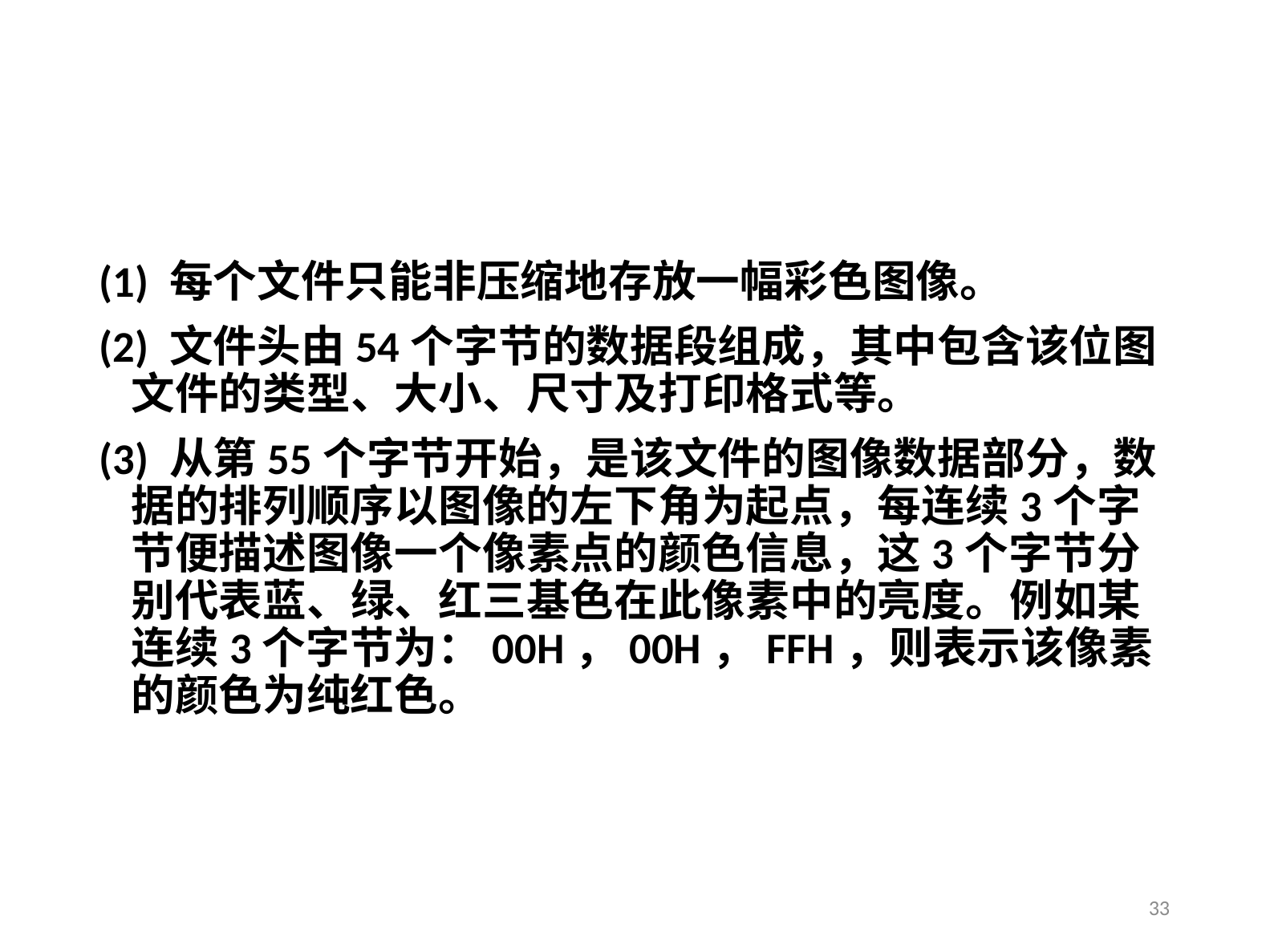

(1) 每个文件只能非压缩地存放一幅彩色图像。
(2) 文件头由54个字节的数据段组成，其中包含该位图文件的类型、大小、尺寸及打印格式等。
(3) 从第55个字节开始，是该文件的图像数据部分，数据的排列顺序以图像的左下角为起点，每连续3个字节便描述图像一个像素点的颜色信息，这3个字节分别代表蓝、绿、红三基色在此像素中的亮度。例如某连续3个字节为：00H，00H，FFH，则表示该像素的颜色为纯红色。
33